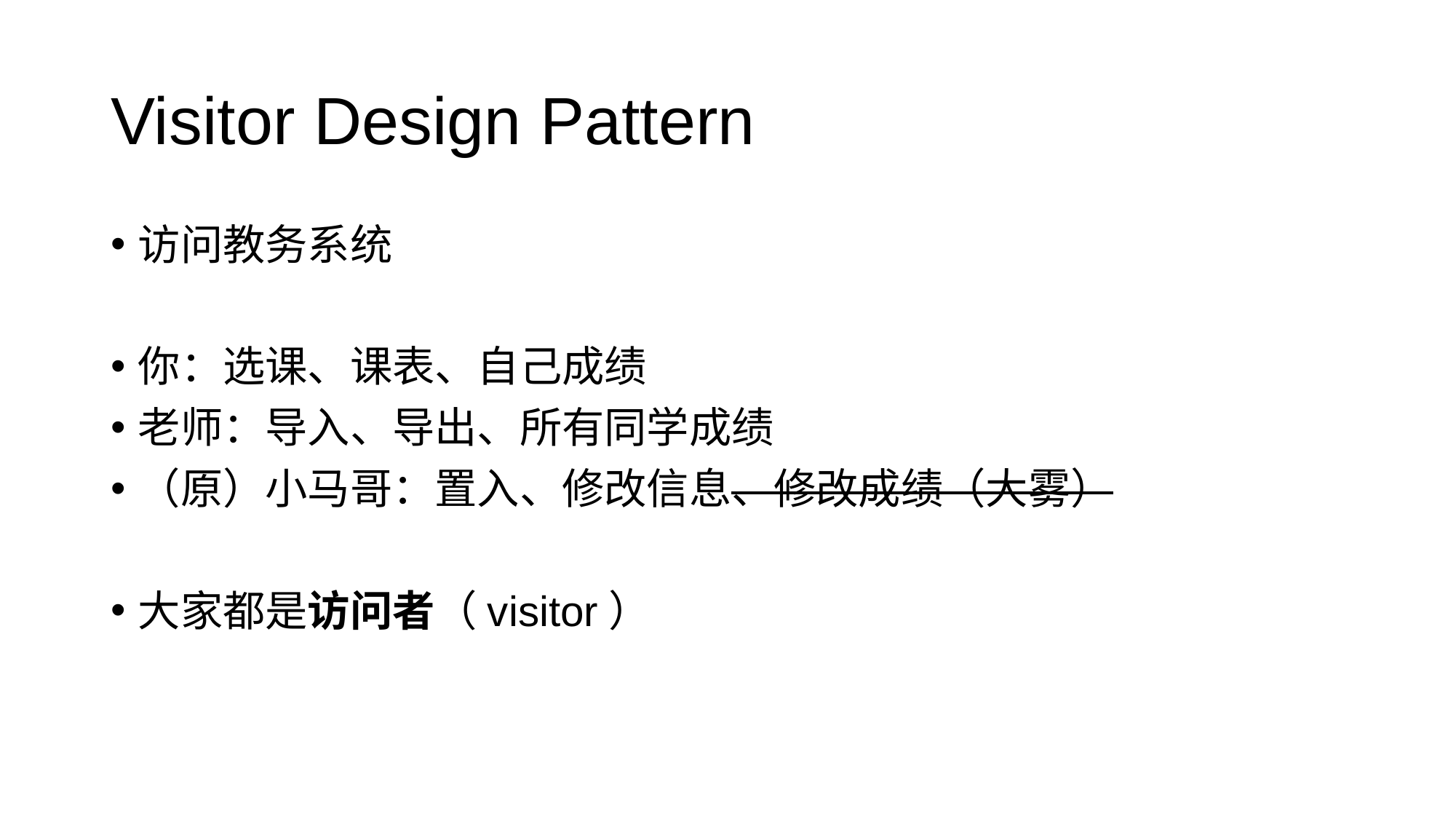

# Visitor Design Pattern
访问教务系统

你：选课、课表、自己成绩
老师：导入、导出、所有同学成绩
（原）小马哥：置入、修改信息、修改成绩（大雾）

大家都是访问者（visitor）